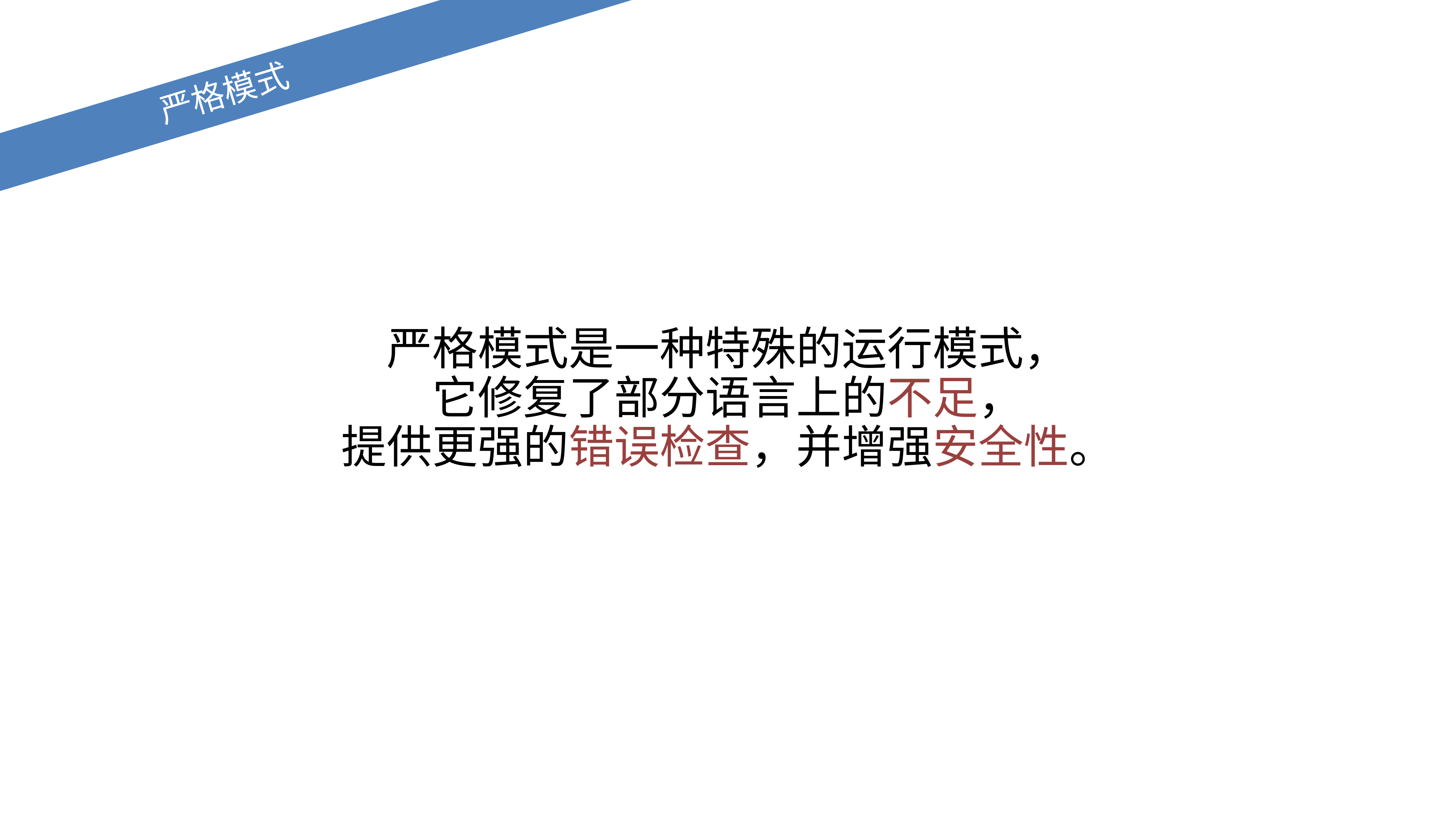

严格模式
严格模式是一种特殊的运行模式，
它修复了部分语言上的不足，
提供更强的错误检查，并增强安全性。